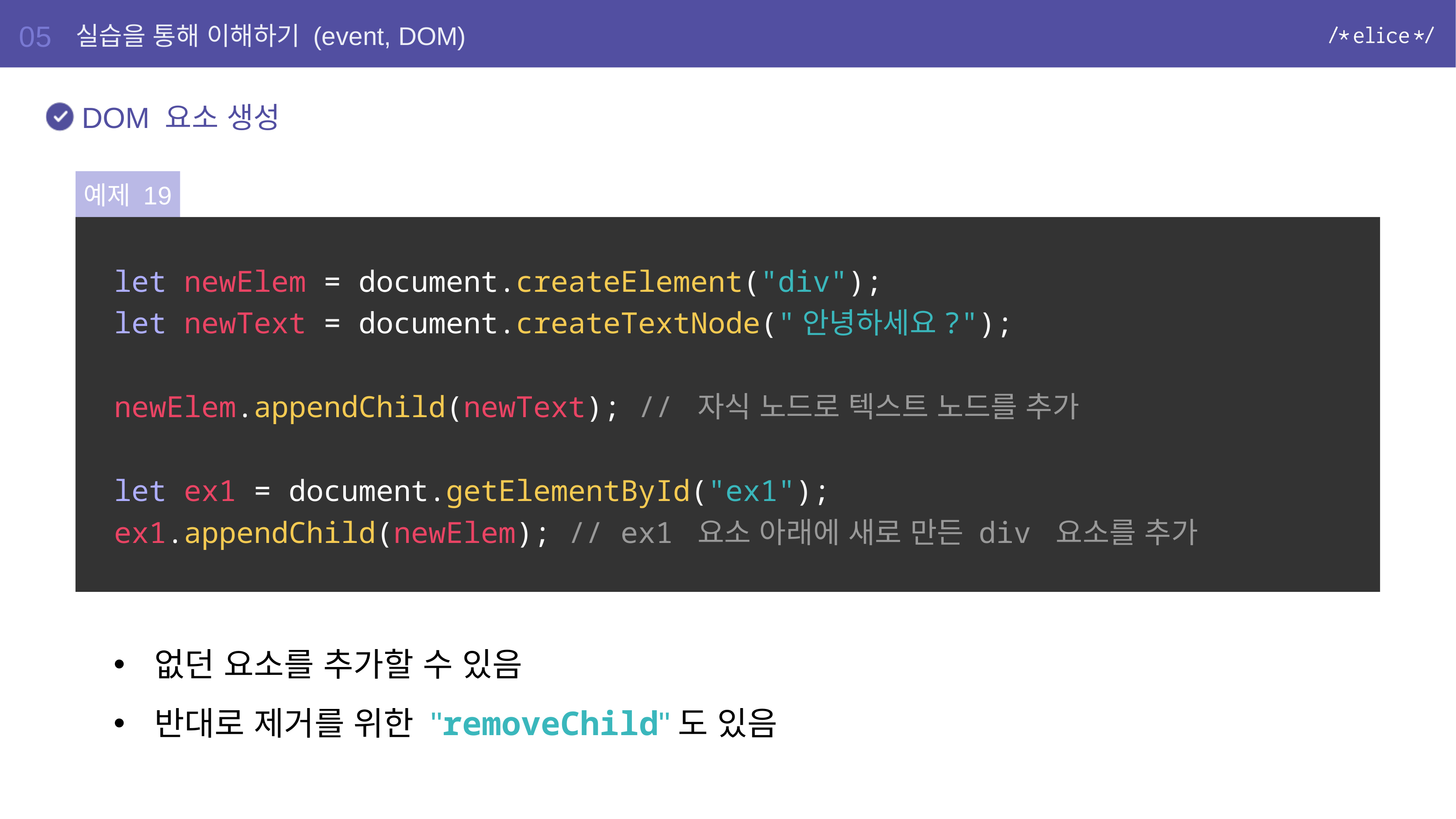

05
실습을 통해 이해하기 (event, DOM)
DOM 요소 생성
예제 19
let newElem = document.createElement("div");
let newText = document.createTextNode("안녕하세요?");

newElem.appendChild(newText); // 자식 노드로 텍스트 노드를 추가

let ex1 = document.getElementById("ex1");
ex1.appendChild(newElem); // ex1 요소 아래에 새로 만든 div 요소를 추가
없던 요소를 추가할 수 있음
반대로 제거를 위한 "removeChild"도 있음